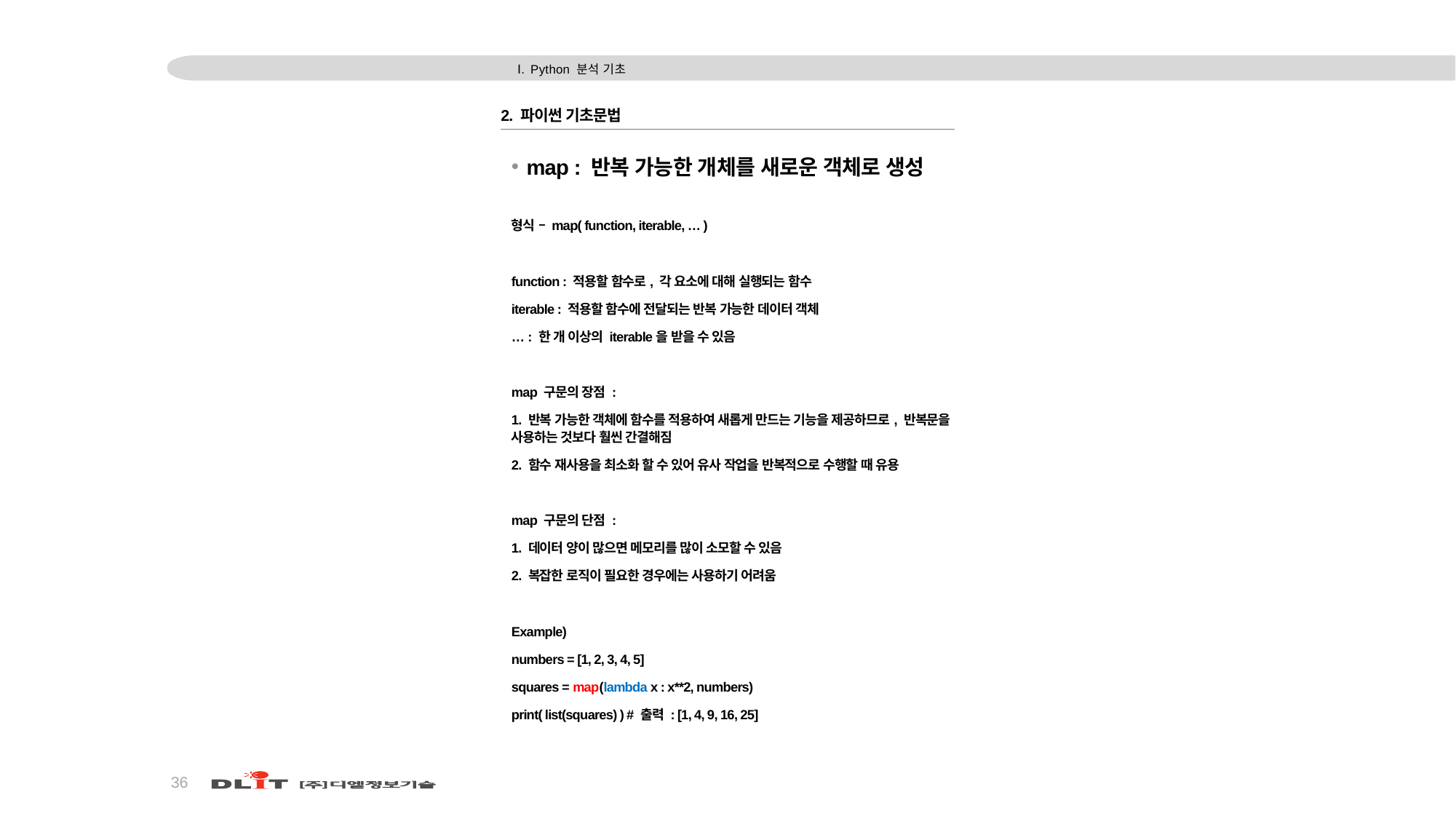

Ⅰ. Python 분석 기초
2. 파이썬 기초문법

map : 반복 가능한 개체를 새로운 객체로 생성
형식 – map( function, iterable, … )

function : 적용할 함수로, 각 요소에 대해 실행되는 함수
iterable : 적용할 함수에 전달되는 반복 가능한 데이터 객체
… : 한 개 이상의 iterable을 받을 수 있음

map 구문의 장점 :
1. 반복 가능한 객체에 함수를 적용하여 새롭게 만드는 기능을 제공하므로, 반복문을 사용하는 것보다 훨씬 간결해짐
2. 함수 재사용을 최소화 할 수 있어 유사 작업을 반복적으로 수행할 때 유용

map 구문의 단점 :
1. 데이터 양이 많으면 메모리를 많이 소모할 수 있음
2. 복잡한 로직이 필요한 경우에는 사용하기 어려움

Example)
numbers = [1, 2, 3, 4, 5]
squares = map(lambda x : x**2, numbers)
print( list(squares) ) # 출력 : [1, 4, 9, 16, 25]

36